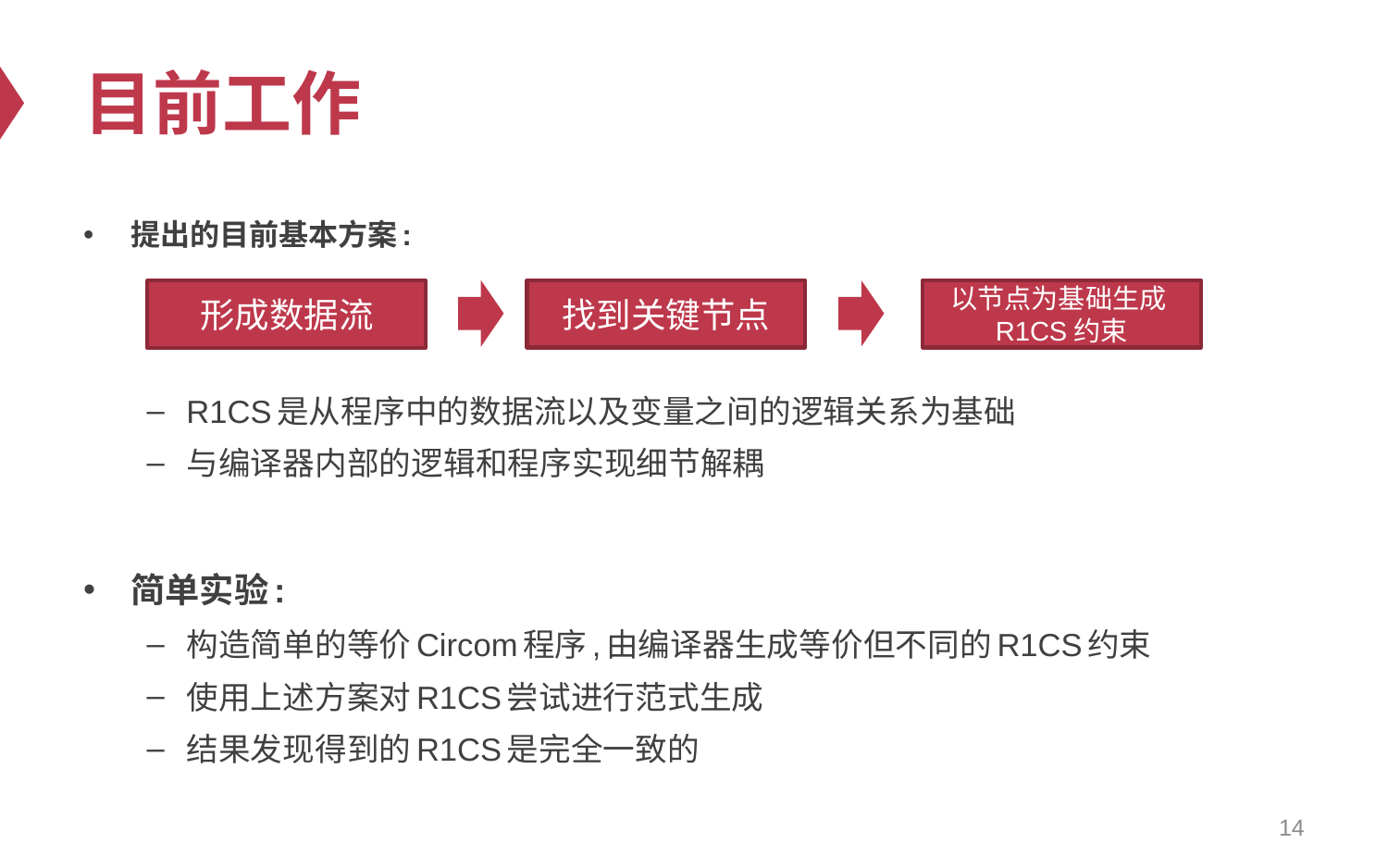

# 目前工作
提出的目前基本方案:

R1CS是从程序中的数据流以及变量之间的逻辑关系为基础
与编译器内部的逻辑和程序实现细节解耦

简单实验:
构造简单的等价Circom程序,由编译器生成等价但不同的R1CS约束
使用上述方案对R1CS尝试进行范式生成
结果发现得到的R1CS是完全一致的

以节点为基础生成R1CS约束
找到关键节点
形成数据流
14